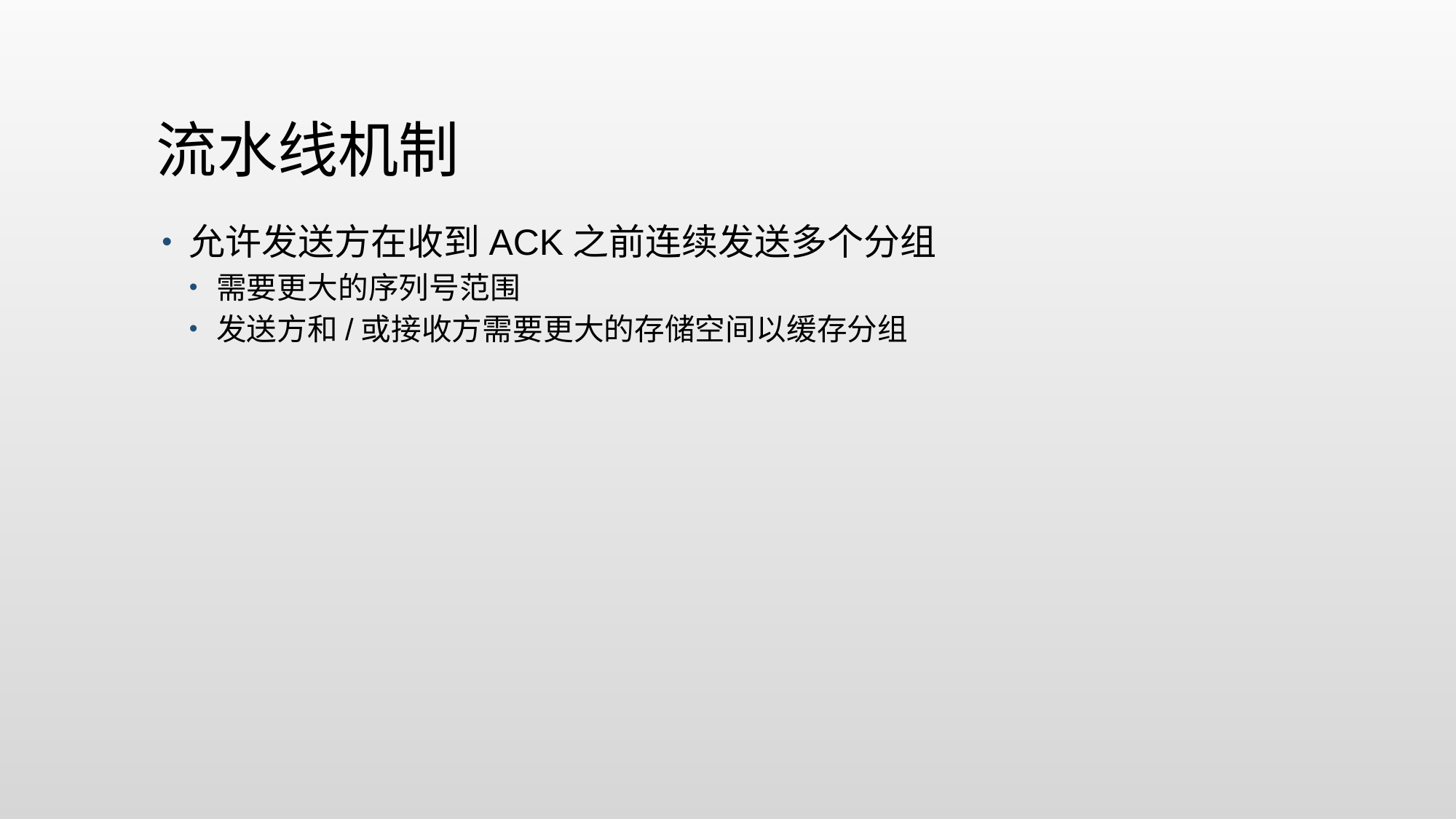

# 流水线机制
允许发送方在收到ACK之前连续发送多个分组
需要更大的序列号范围
发送方和/或接收方需要更大的存储空间以缓存分组